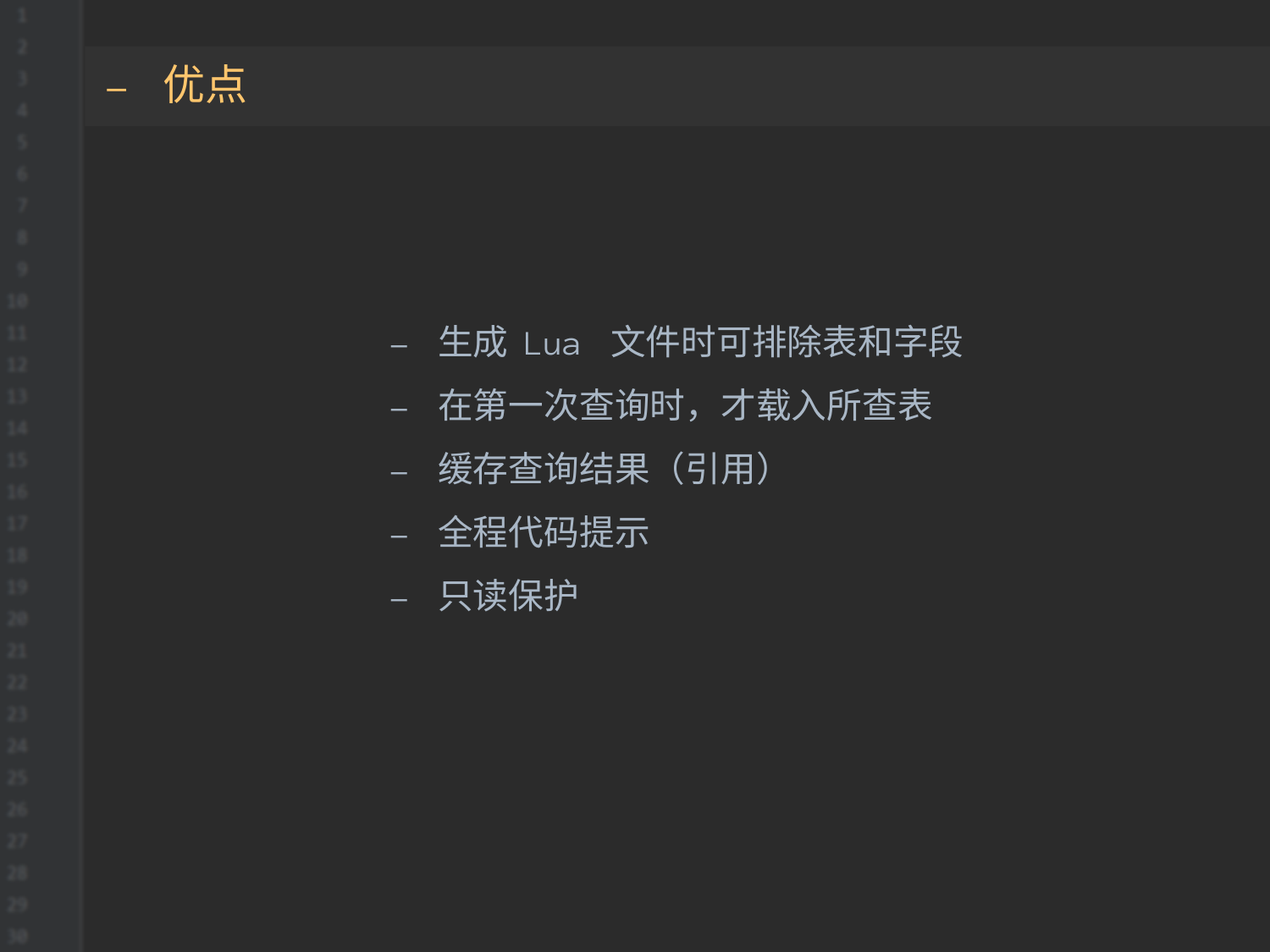

- 优点
- 生成 Lua 文件时可排除表和字段
- 在第一次查询时，才载入所查表
- 缓存查询结果（引用）
- 全程代码提示
- 只读保护